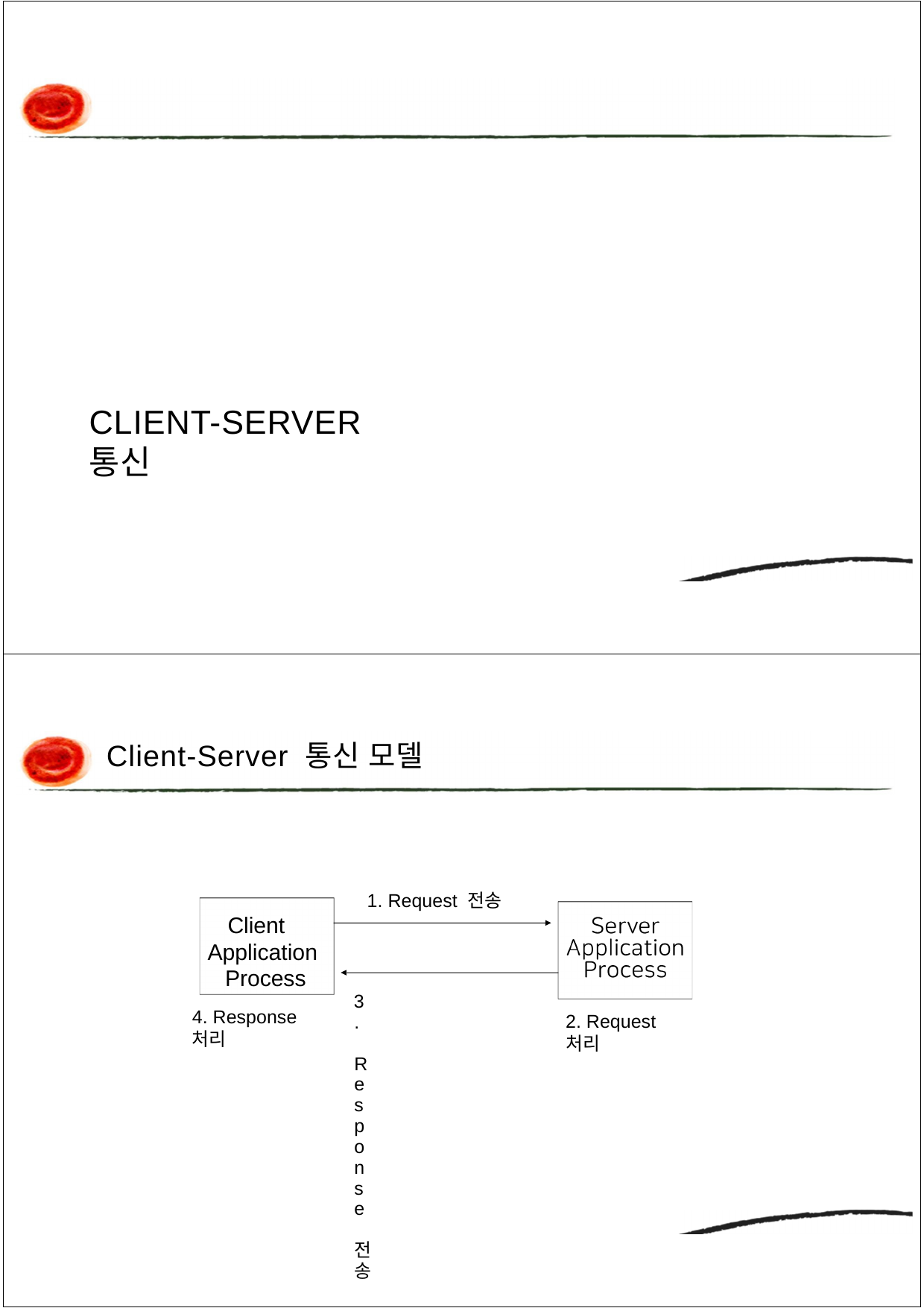

CLIENT-SERVER 통신

Client-Server 통신 모델
1. Request 전송
Client
 Application
  Process
3. Response 전송

Server  Application  Process

4. Response 처리
2. Request 처리